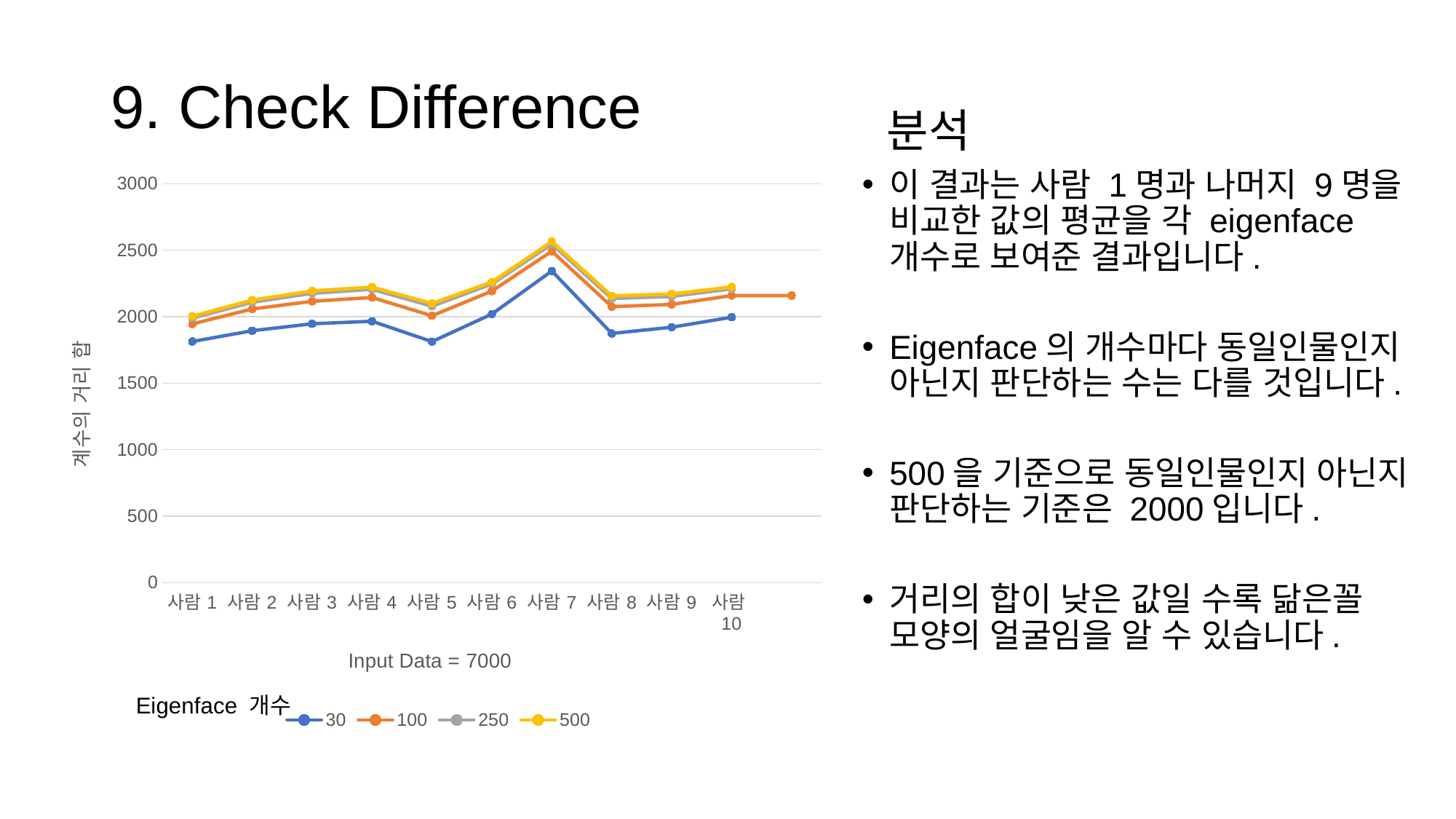

9. Check Difference
분석

### Chart

| Category | 30 | 100 | 250 | 500 |
|---|---|---|---|---|
| 사람1 | 1813.64297632639 | 1945.32009183452 | 1989.39823461914 | 2003.31080370885 |
| 사람2 | 1894.59992790324 | 2058.24948888808 | 2108.79667809204 | 2125.19571005489 |
| 사람3 | 1947.05882461593 | 2115.86330722901 | 2175.47235556563 | 2194.31650172965 |
| 사람4 | 1966.11768667406 | 2144.89574337375 | 2205.91083737202 | 2223.0718653776 |
| 사람5 | 1812.75241183443 | 2007.09762556428 | 2078.53200956025 | 2099.901076455 |
| 사람6 | 2019.95253497745 | 2192.84156293098 | 2246.09324463628 | 2261.34174670336 |
| 사람7 | 2343.79600941788 | 2492.33443400204 | 2546.77481047104 | 2565.20894643497 |
| 사람8 | 1874.26453906095 | 2075.83460971672 | 2136.3850097432 | 2156.66738087057 |
| 사람9 | 1921.04308525826 | 2092.5795184342 | 2151.96705511276 | 2171.48155026163 |
| 사람10 | 1996.33592721368 | 2159.19430114514 | 2209.19969078784 | 2224.41257448384 |
이 결과는 사람 1명과 나머지 9명을 비교한 값의 평균을 각 eigenface 개수로 보여준 결과입니다.

Eigenface의 개수마다 동일인물인지 아닌지 판단하는 수는 다를 것입니다.

500을 기준으로 동일인물인지 아닌지 판단하는 기준은 2000입니다.

거리의 합이 낮은 값일 수록 닮은꼴 모양의 얼굴임을 알 수 있습니다.

Eigenface 개수